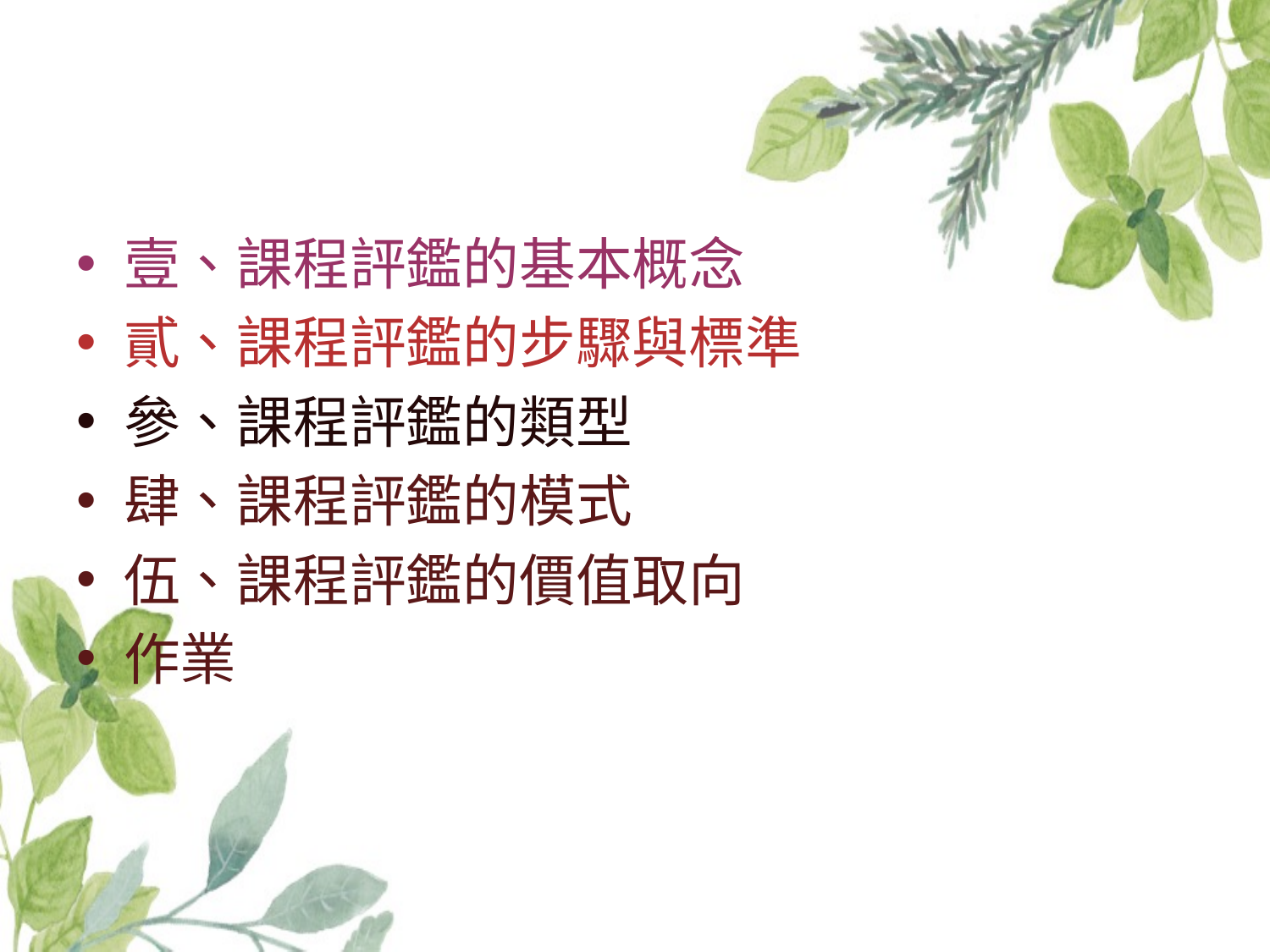

#
壹、課程評鑑的基本概念
貳、課程評鑑的步驟與標準
參、課程評鑑的類型
肆、課程評鑑的模式
伍、課程評鑑的價值取向
作業